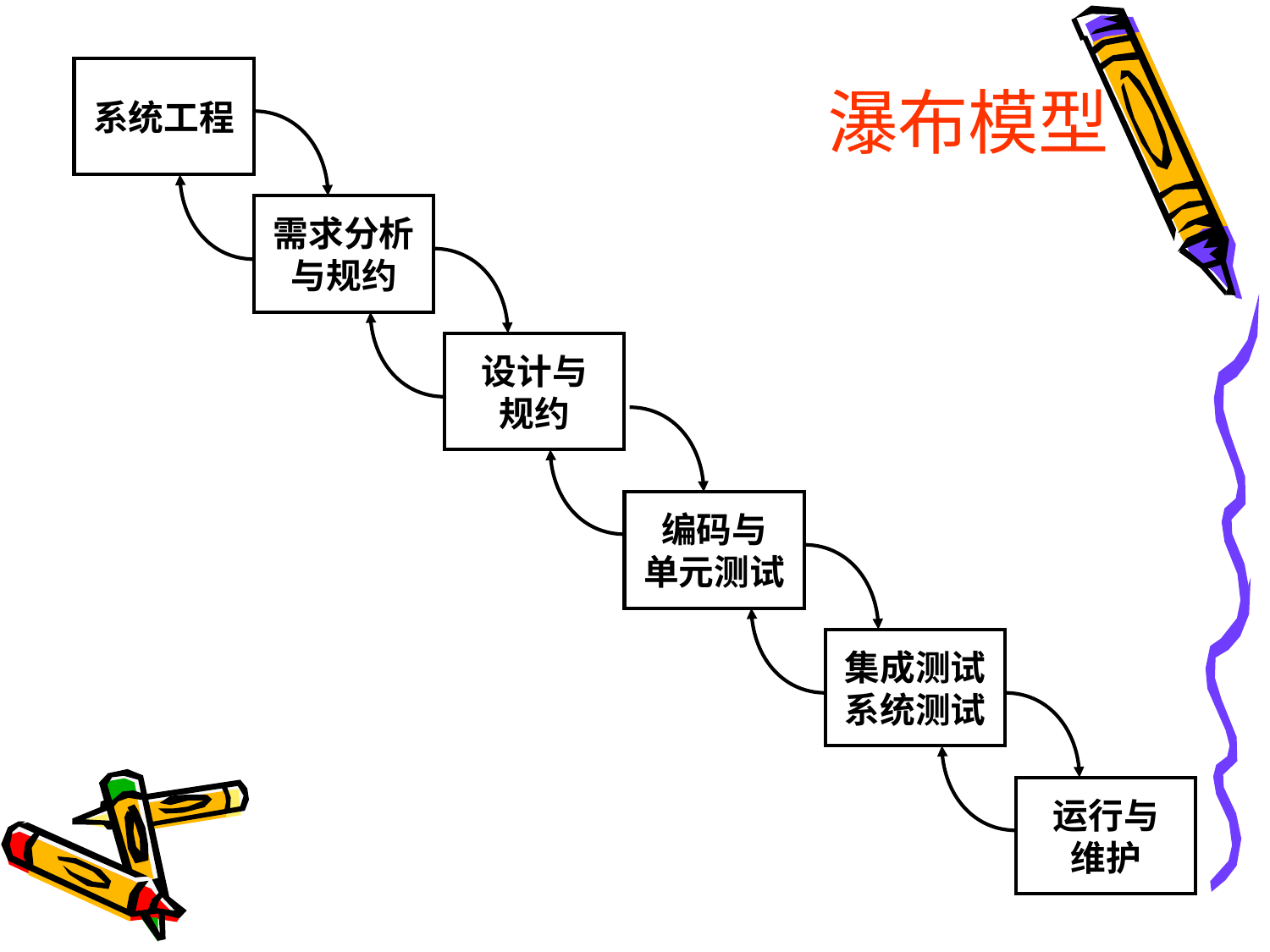

系统工程

需求分析
与规约

设计与
规约

编码与
单元测试

集成测试
系统测试

运行与
维护
# 瀑布模型